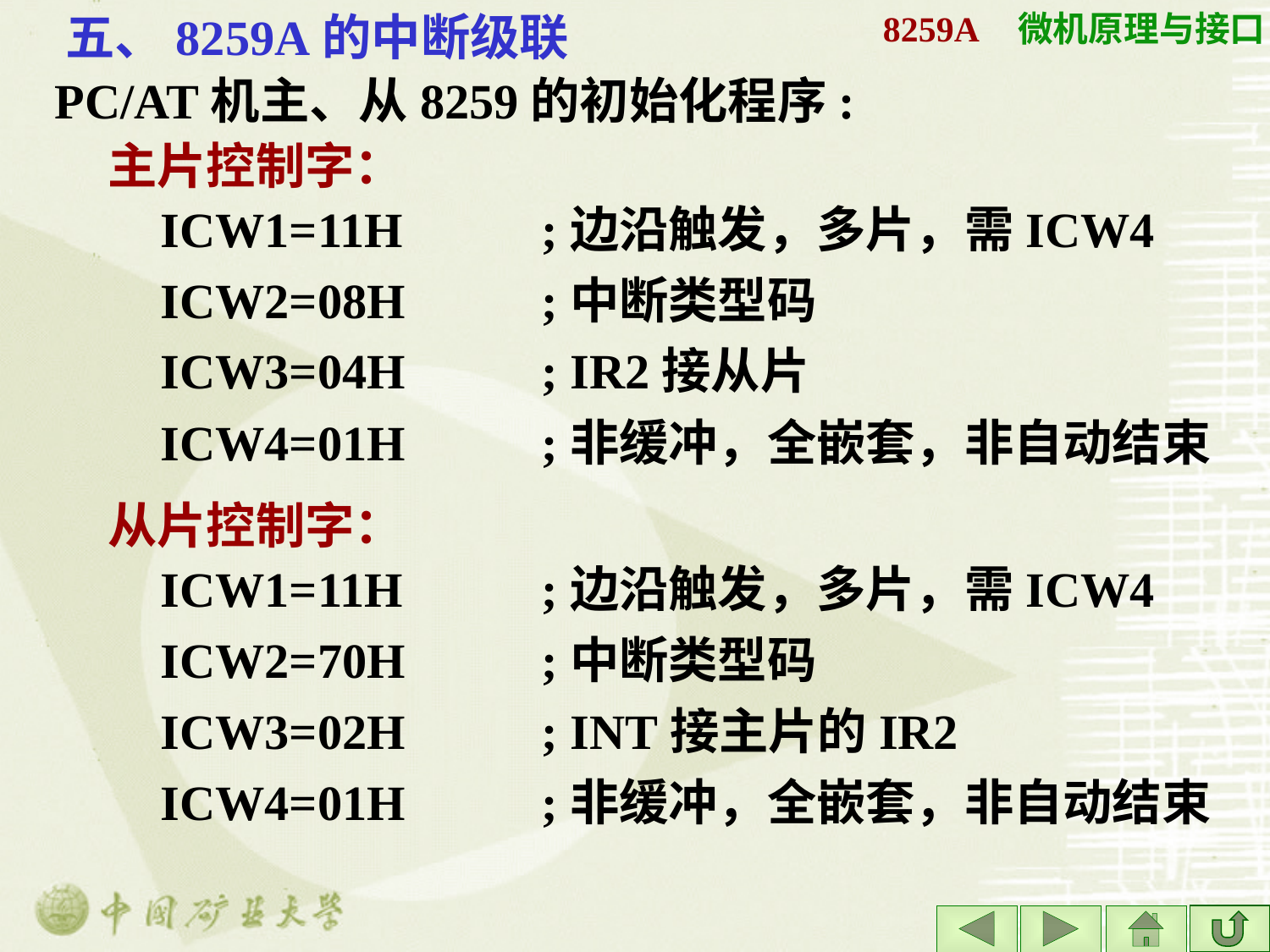

五、8259A的中断级联
# 8259A
PC/AT机主、从8259的初始化程序:
主片控制字：
ICW1=11H		;边沿触发，多片，需ICW4
ICW2=08H		;中断类型码
ICW3=04H		; IR2接从片
ICW4=01H		;非缓冲，全嵌套，非自动结束
从片控制字：
ICW1=11H		;边沿触发，多片，需ICW4
ICW2=70H		;中断类型码
ICW3=02H		; INT接主片的IR2
ICW4=01H		;非缓冲，全嵌套，非自动结束